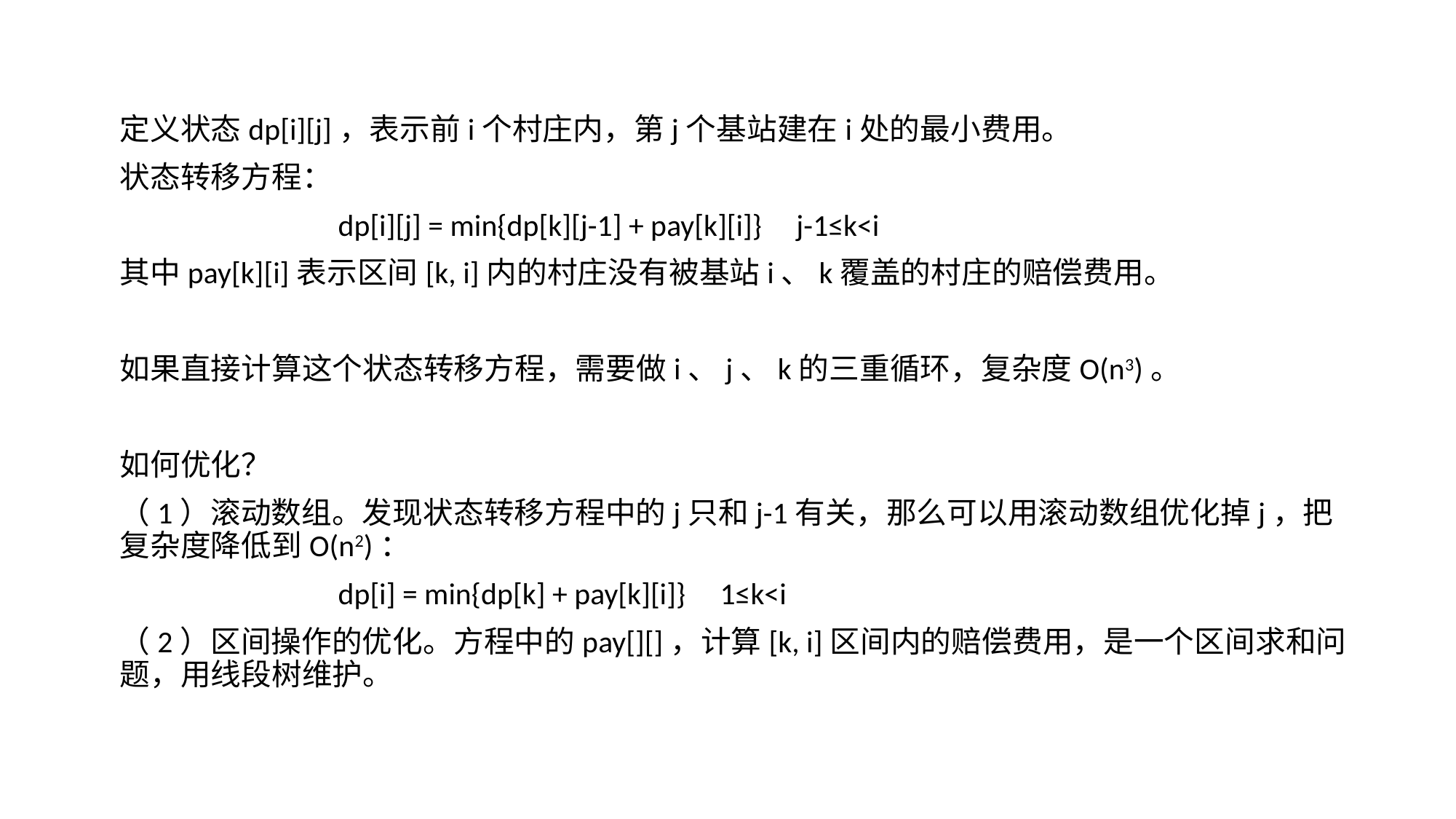

定义状态dp[i][j]，表示前i个村庄内，第j个基站建在i处的最小费用。
状态转移方程：
		dp[i][j] = min{dp[k][j-1] + pay[k][i]}     j-1≤k<i
其中pay[k][i]表示区间[k, i]内的村庄没有被基站i、k覆盖的村庄的赔偿费用。

如果直接计算这个状态转移方程，需要做i、j、k的三重循环，复杂度O(n3)。

如何优化？
（1）滚动数组。发现状态转移方程中的j只和j-1有关，那么可以用滚动数组优化掉j，把复杂度降低到O(n2)：
		dp[i] = min{dp[k] + pay[k][i]}     1≤k<i
（2）区间操作的优化。方程中的pay[][]，计算[k, i]区间内的赔偿费用，是一个区间求和问题，用线段树维护。